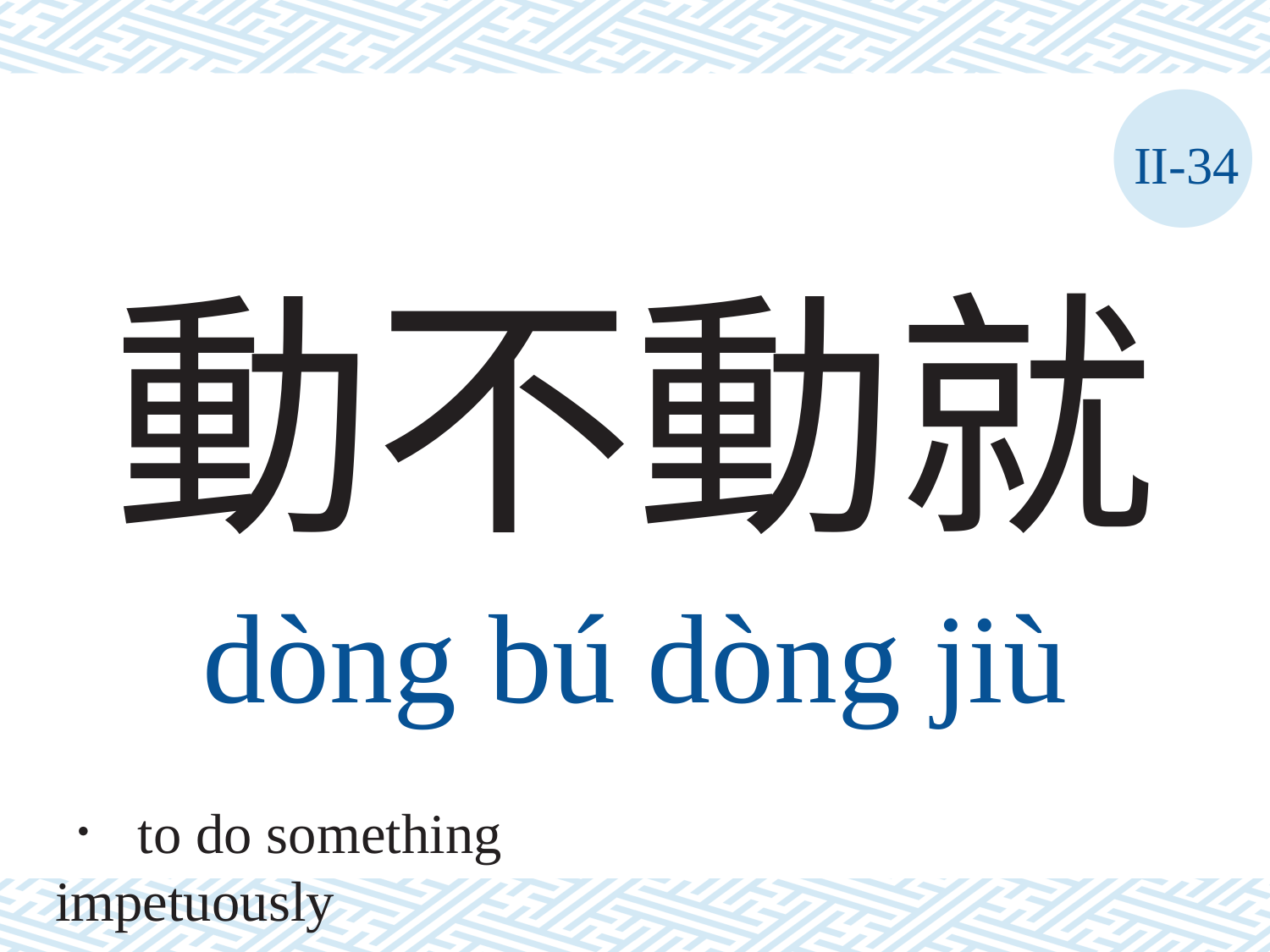

II-34
# 動不動就
dòng	bú	dòng	jiù
． to do something impetuously